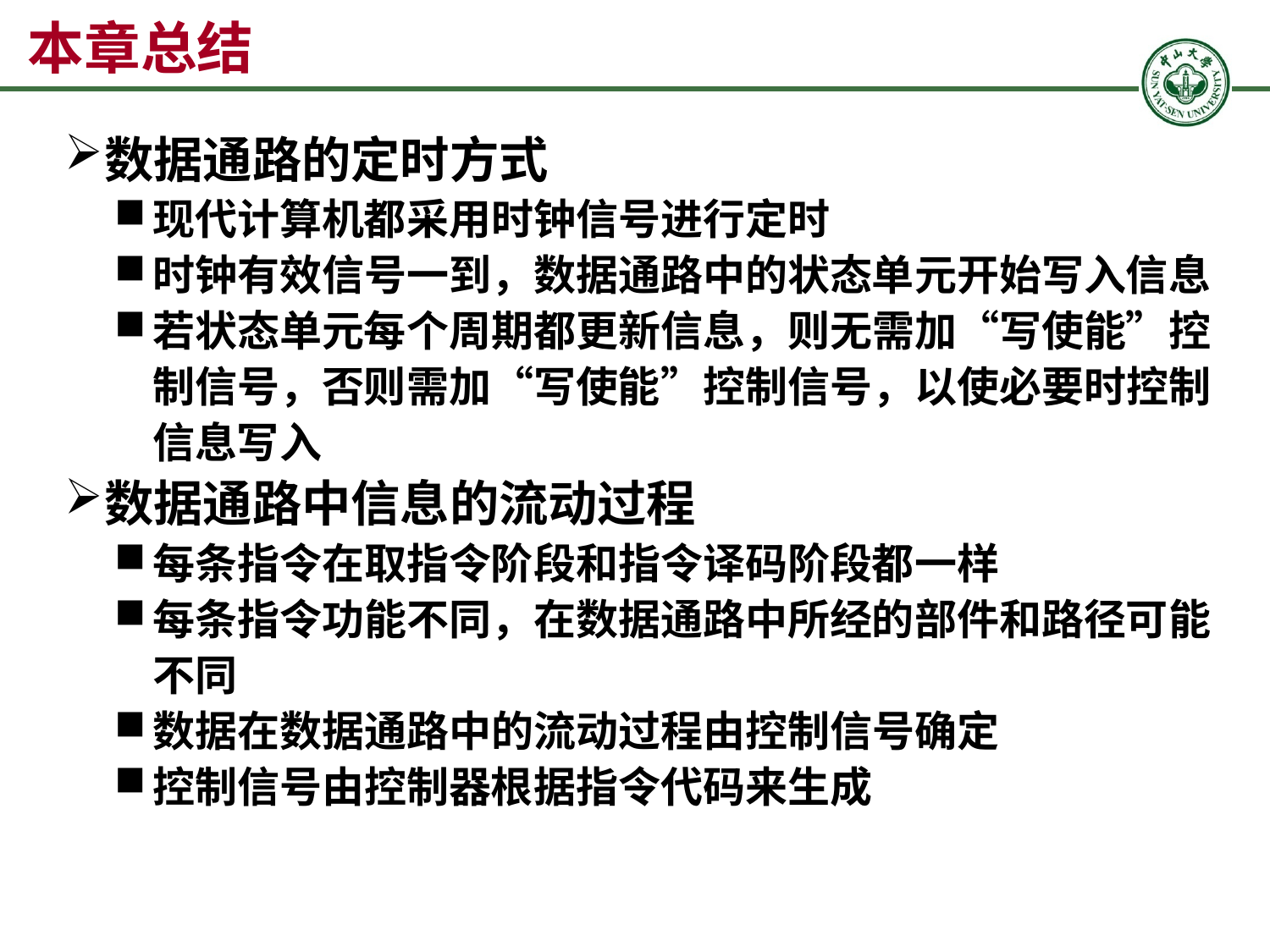

# 本章总结
数据通路的定时方式
现代计算机都采用时钟信号进行定时
时钟有效信号一到，数据通路中的状态单元开始写入信息
若状态单元每个周期都更新信息，则无需加“写使能”控制信号，否则需加“写使能”控制信号，以使必要时控制信息写入
数据通路中信息的流动过程
每条指令在取指令阶段和指令译码阶段都一样
每条指令功能不同，在数据通路中所经的部件和路径可能不同
数据在数据通路中的流动过程由控制信号确定
控制信号由控制器根据指令代码来生成